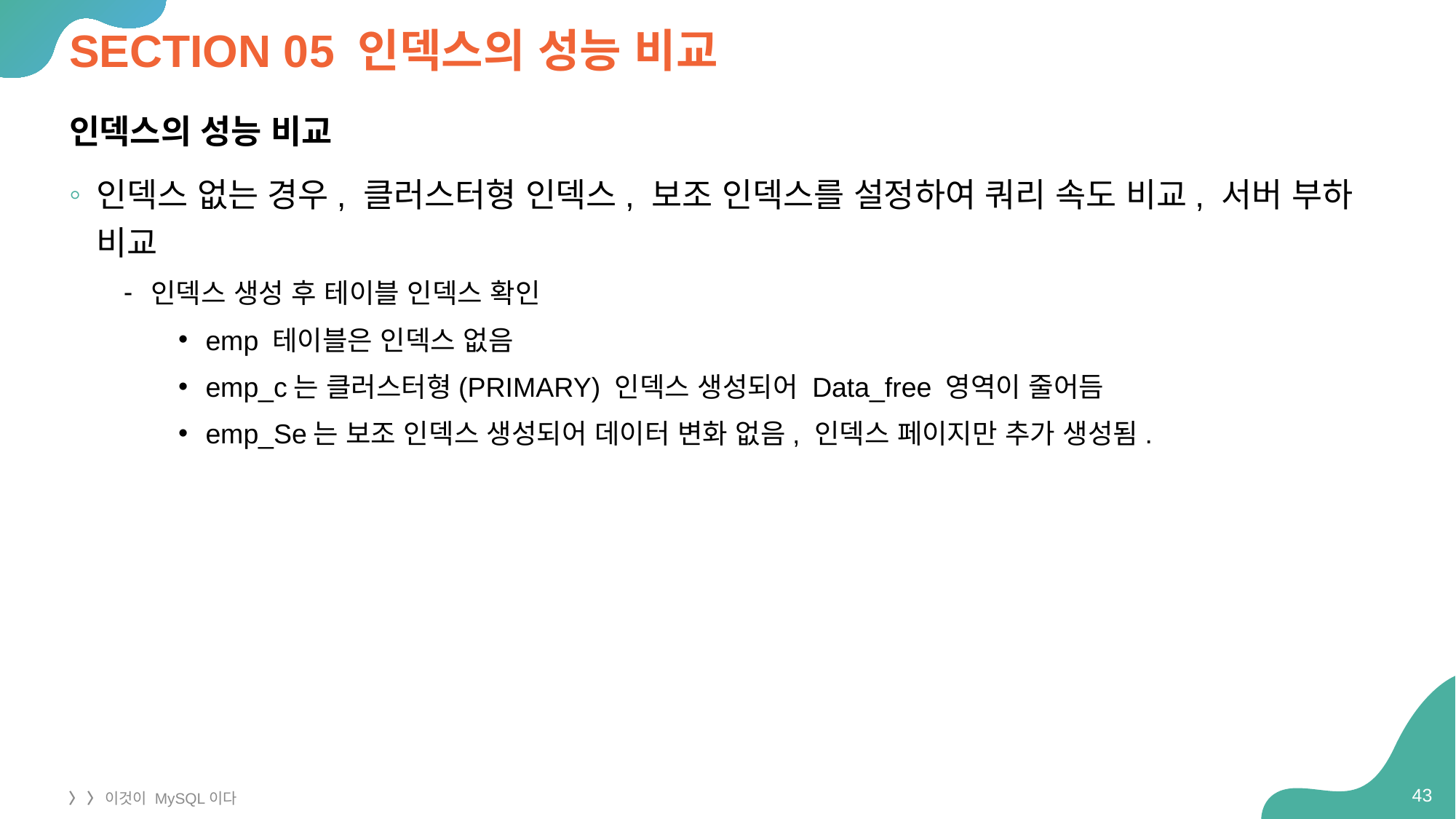

# SECTION 05 인덱스의 성능 비교
인덱스의 성능 비교
인덱스 없는 경우, 클러스터형 인덱스, 보조 인덱스를 설정하여 쿼리 속도 비교, 서버 부하 비교
인덱스 생성 후 테이블 인덱스 확인
emp 테이블은 인덱스 없음
emp_c는 클러스터형(PRIMARY) 인덱스 생성되어 Data_free 영역이 줄어듬
emp_Se는 보조 인덱스 생성되어 데이터 변화 없음, 인덱스 페이지만 추가 생성됨.

43
〉 〉 이것이 MySQL이다